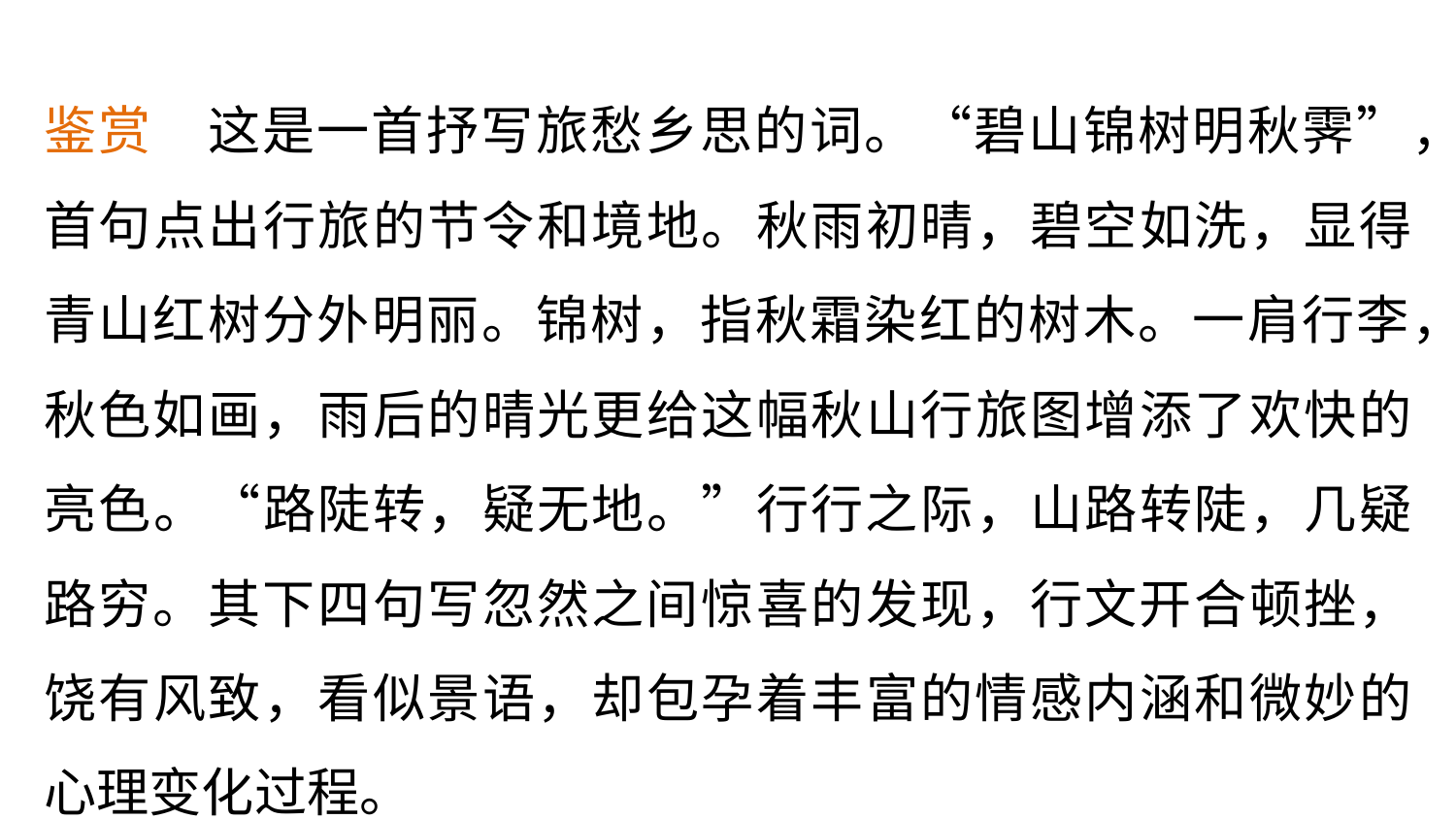

鉴赏　这是一首抒写旅愁乡思的词。“碧山锦树明秋霁”，首句点出行旅的节令和境地。秋雨初晴，碧空如洗，显得青山红树分外明丽。锦树，指秋霜染红的树木。一肩行李，秋色如画，雨后的晴光更给这幅秋山行旅图增添了欢快的亮色。“路陡转，疑无地。”行行之际，山路转陡，几疑路穷。其下四句写忽然之间惊喜的发现，行文开合顿挫，饶有风致，看似景语，却包孕着丰富的情感内涵和微妙的心理变化过程。